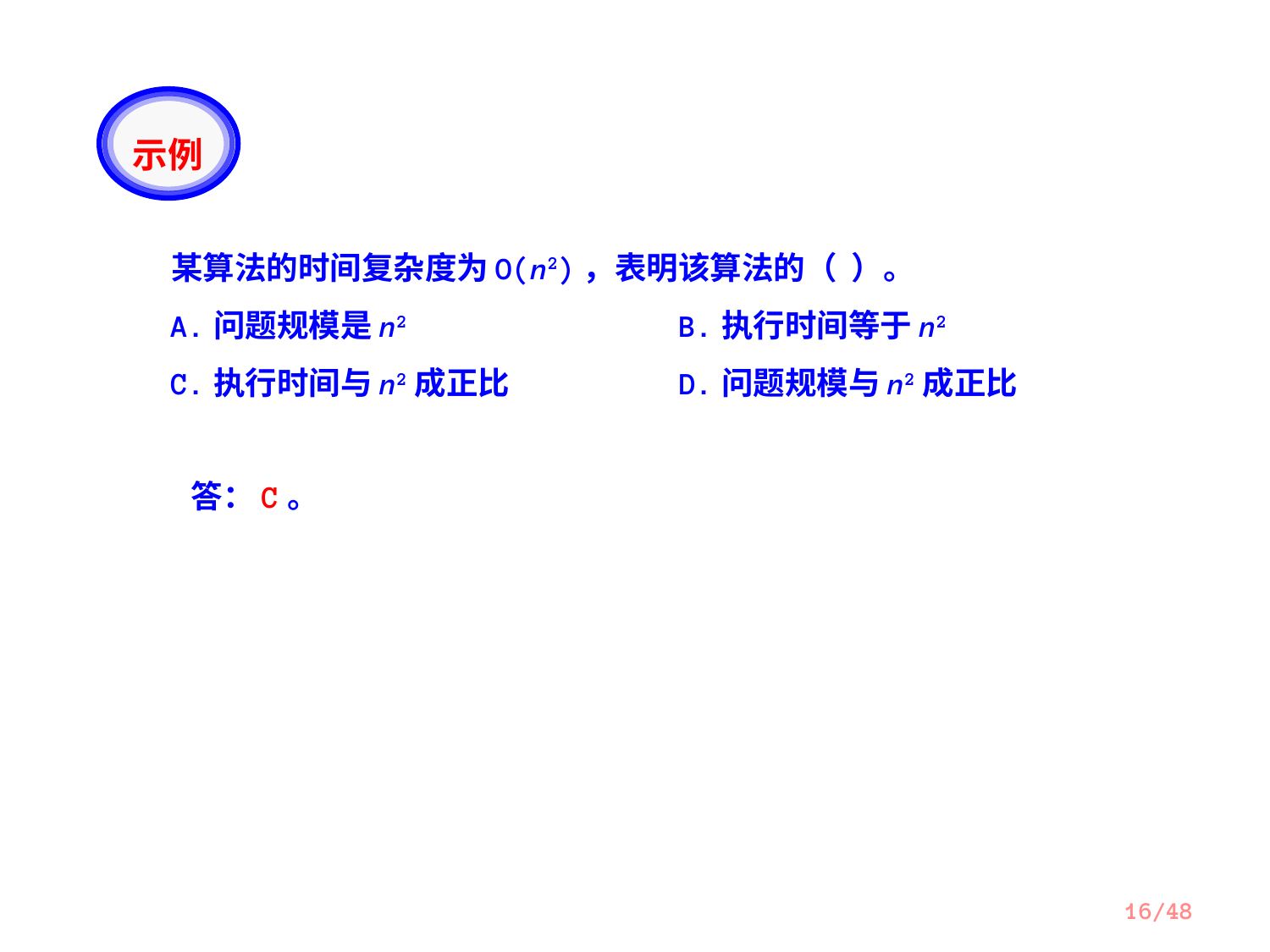

示例
某算法的时间复杂度为O(n2)，表明该算法的（  ）。
A.问题规模是n2			B.执行时间等于n2
C.执行时间与n2成正比		D.问题规模与n2成正比
答：C。
16/48